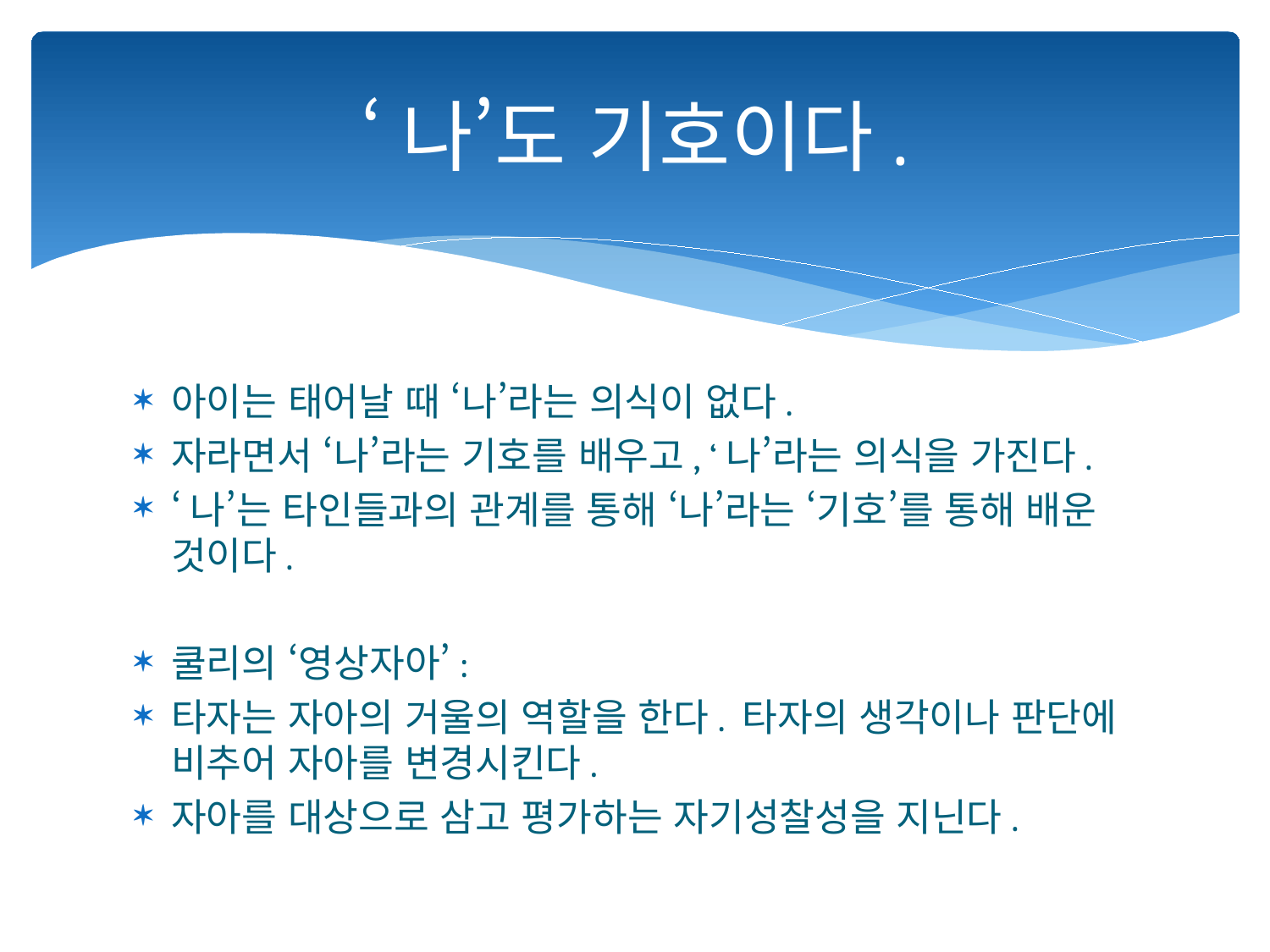

# ‘나’도 기호이다.
아이는 태어날 때 ‘나’라는 의식이 없다.
자라면서 ‘나’라는 기호를 배우고, ‘나’라는 의식을 가진다.
‘나’는 타인들과의 관계를 통해 ‘나’라는 ‘기호’를 통해 배운 것이다.

쿨리의 ‘영상자아’:
타자는 자아의 거울의 역할을 한다. 타자의 생각이나 판단에 비추어 자아를 변경시킨다.
자아를 대상으로 삼고 평가하는 자기성찰성을 지닌다.